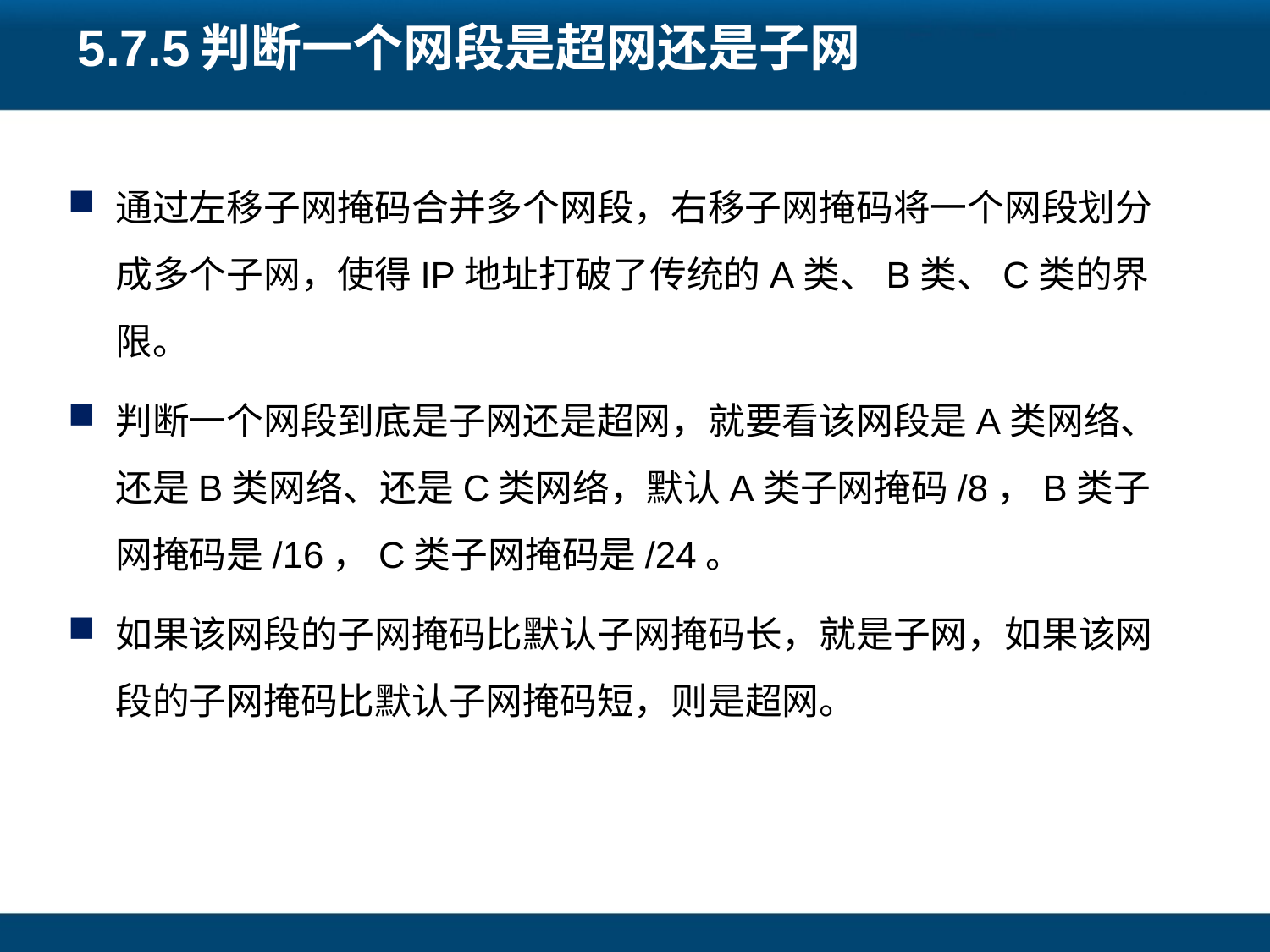

# 5.7.5判断一个网段是超网还是子网
通过左移子网掩码合并多个网段，右移子网掩码将一个网段划分成多个子网，使得IP地址打破了传统的A类、B类、C类的界限。
判断一个网段到底是子网还是超网，就要看该网段是A类网络、还是B类网络、还是C类网络，默认A类子网掩码/8，B类子网掩码是/16，C类子网掩码是/24。
如果该网段的子网掩码比默认子网掩码长，就是子网，如果该网段的子网掩码比默认子网掩码短，则是超网。